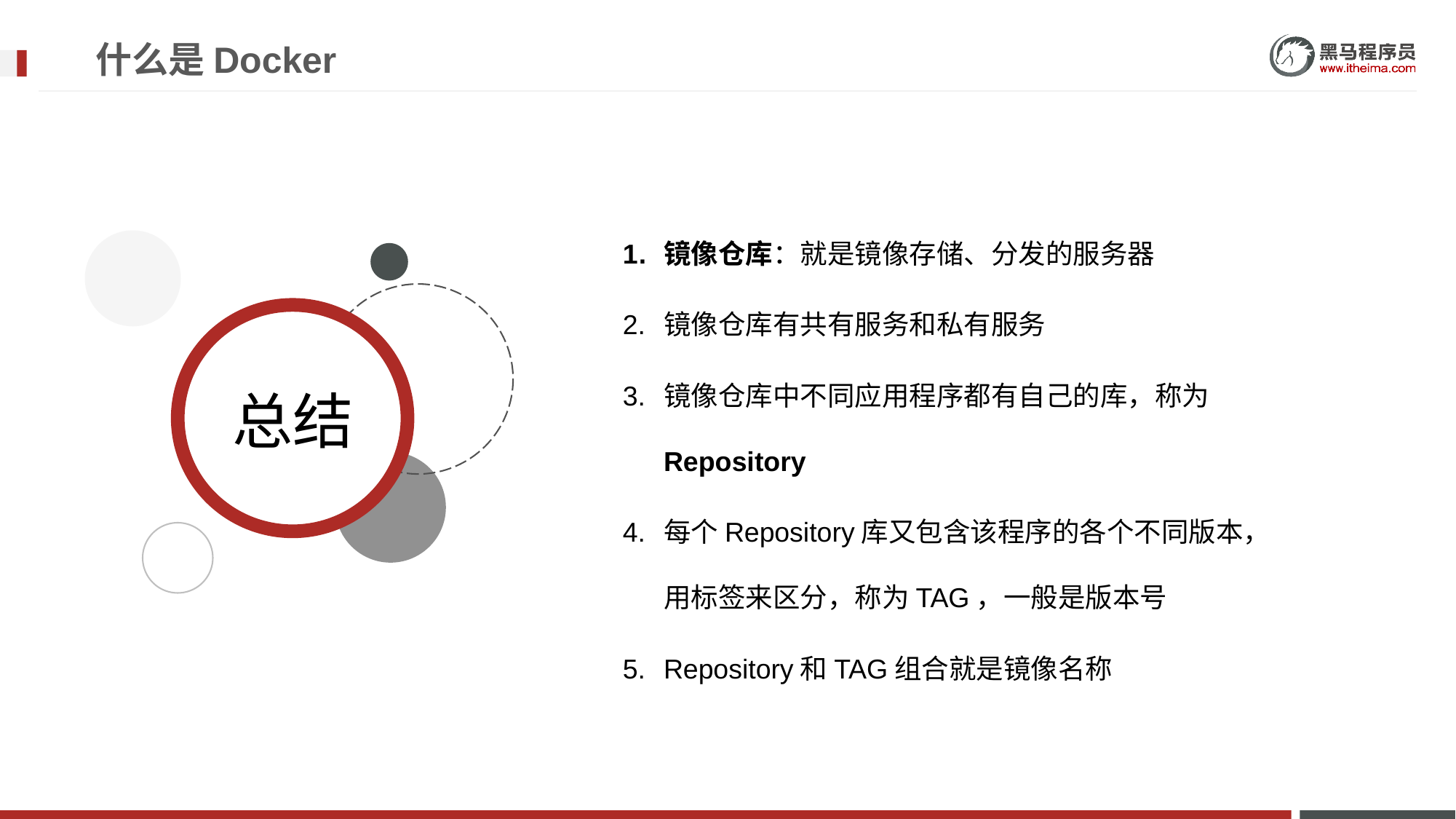

# 什么是Docker
镜像仓库：就是镜像存储、分发的服务器
镜像仓库有共有服务和私有服务
镜像仓库中不同应用程序都有自己的库，称为Repository
每个Repository库又包含该程序的各个不同版本，用标签来区分，称为TAG，一般是版本号
Repository和TAG组合就是镜像名称